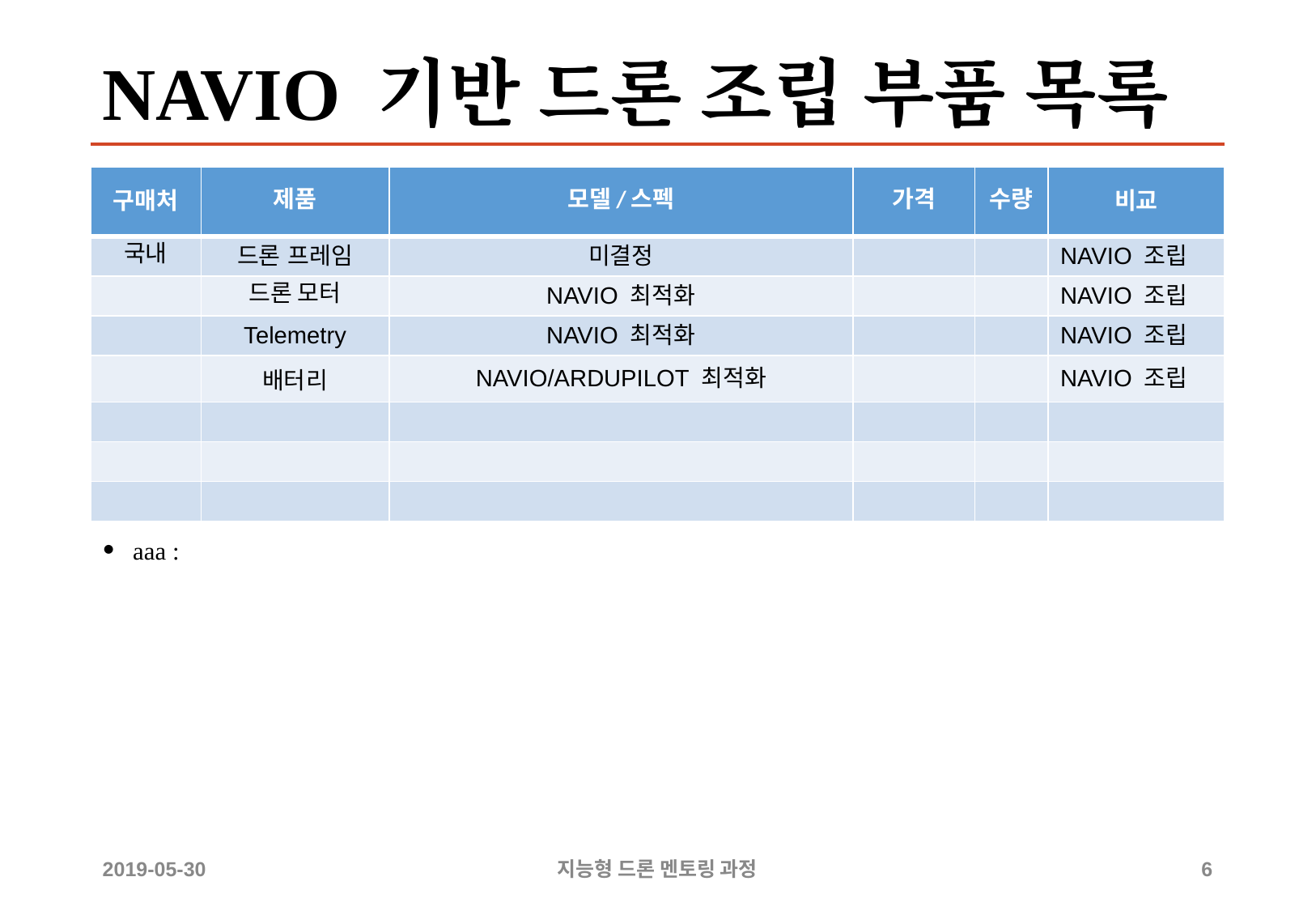

# NAVIO 기반 드론 조립 부품 목록
| 구매처 | 제품 | 모델/스펙 | 가격 | 수량 | 비교 |
| --- | --- | --- | --- | --- | --- |
| 국내 | 드론 프레임 | 미결정 |  |  | NAVIO 조립 |
|  | 드론 모터 | NAVIO 최적화 |  |  | NAVIO 조립 |
|  | Telemetry | NAVIO 최적화 |  |  | NAVIO 조립 |
|  | 배터리 | NAVIO/ARDUPILOT 최적화 |  |  | NAVIO 조립 |
|  |  |  |  |  |  |
|  |  |  |  |  |  |
|  |  |  |  |  |  |
aaa :
2019-05-30
지능형 드론 멘토링 과정
6